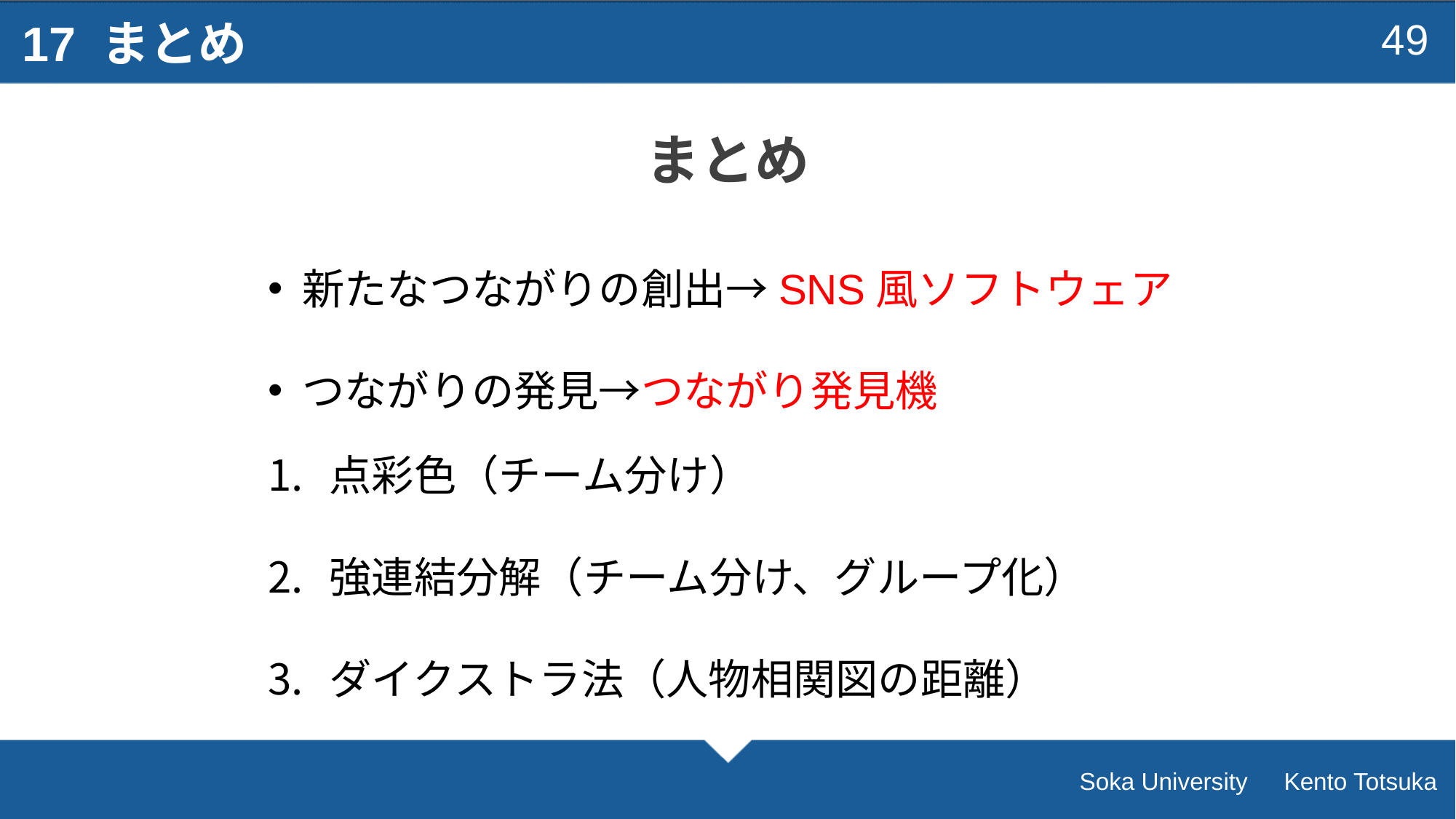

17 まとめ
49
まとめ
新たなつながりの創出→SNS風ソフトウェア
つながりの発見→つながり発見機
点彩色（チーム分け）
強連結分解（チーム分け、グループ化）
ダイクストラ法（人物相関図の距離）
Soka University　Kento Totsuka